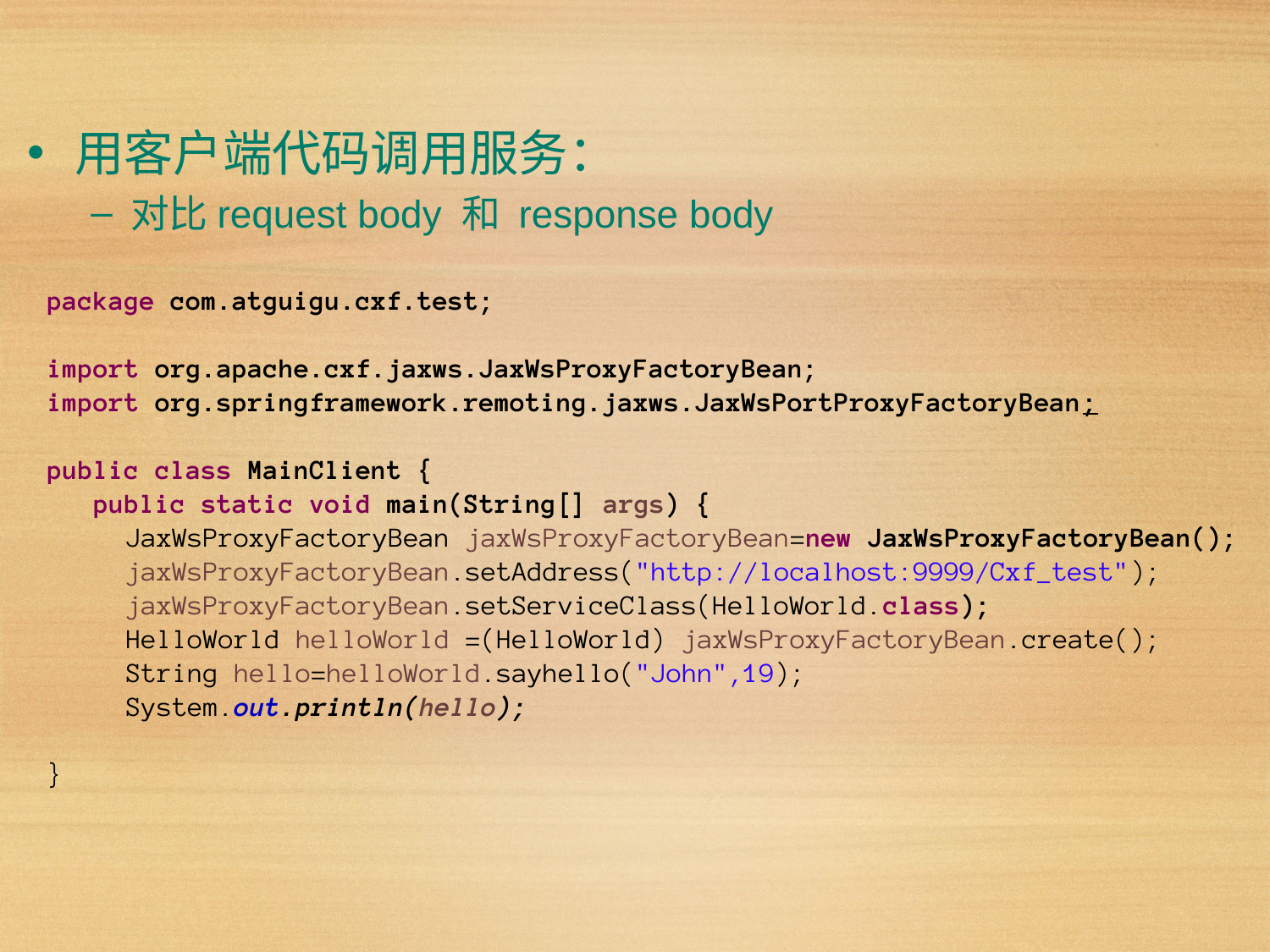

用客户端代码调用服务：
对比request body 和 response body
package com.atguigu.cxf.test;

import org.apache.cxf.jaxws.JaxWsProxyFactoryBean;
import org.springframework.remoting.jaxws.JaxWsPortProxyFactoryBean;

public class MainClient {
   public static void main(String[] args) {
 JaxWsProxyFactoryBean jaxWsProxyFactoryBean=new JaxWsProxyFactoryBean();
 jaxWsProxyFactoryBean.setAddress("http://localhost:9999/Cxf_test");
 jaxWsProxyFactoryBean.setServiceClass(HelloWorld.class);
 HelloWorld helloWorld =(HelloWorld) jaxWsProxyFactoryBean.create();
 String hello=helloWorld.sayhello("John",19);
 System.out.println(hello);

}